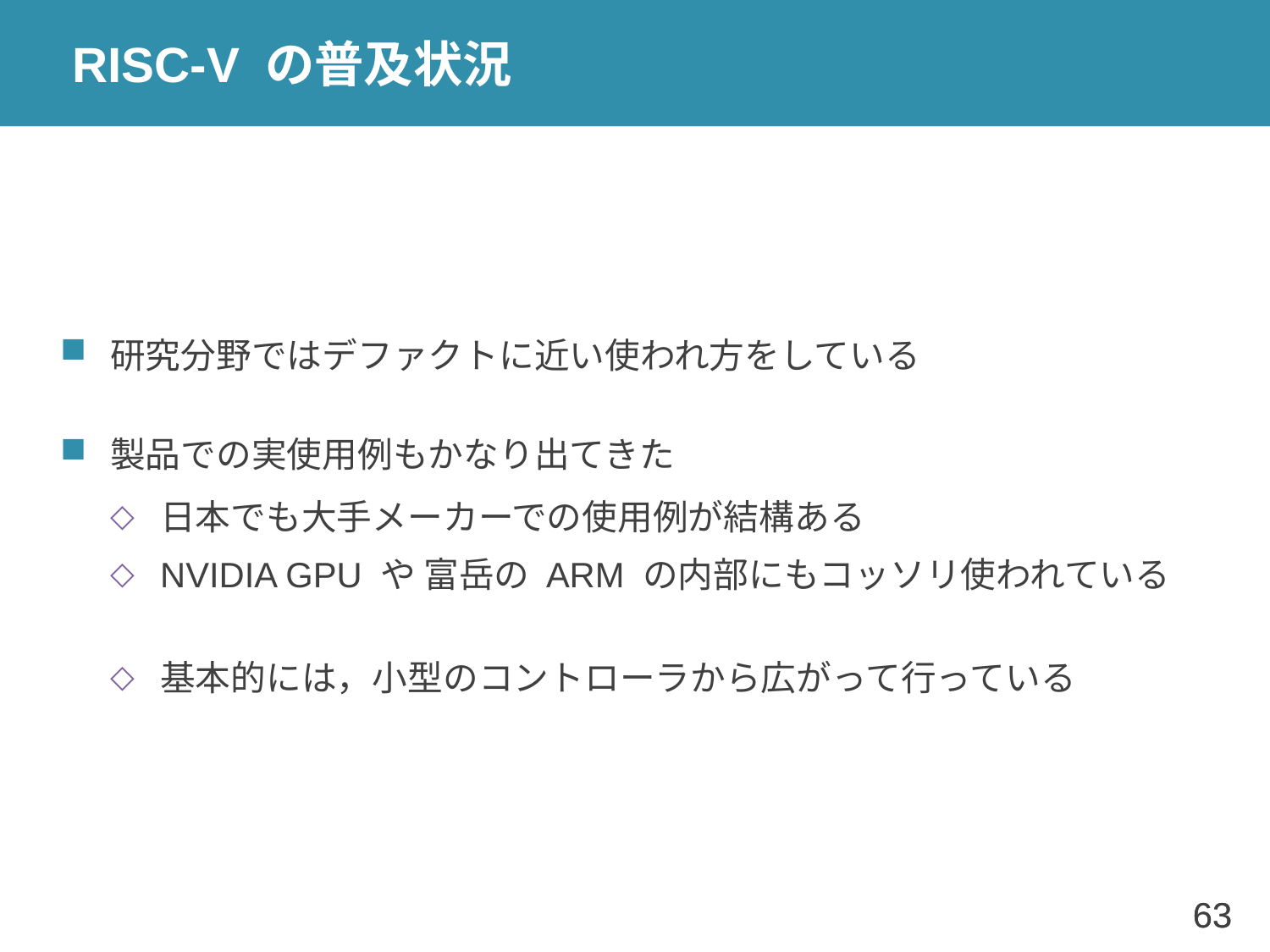

# RISC-V の普及状況
研究分野ではデファクトに近い使われ方をしている
製品での実使用例もかなり出てきた
日本でも大手メーカーでの使用例が結構ある
NVIDIA GPU や 富岳の ARM の内部にもコッソリ使われている
基本的には，小型のコントローラから広がって行っている